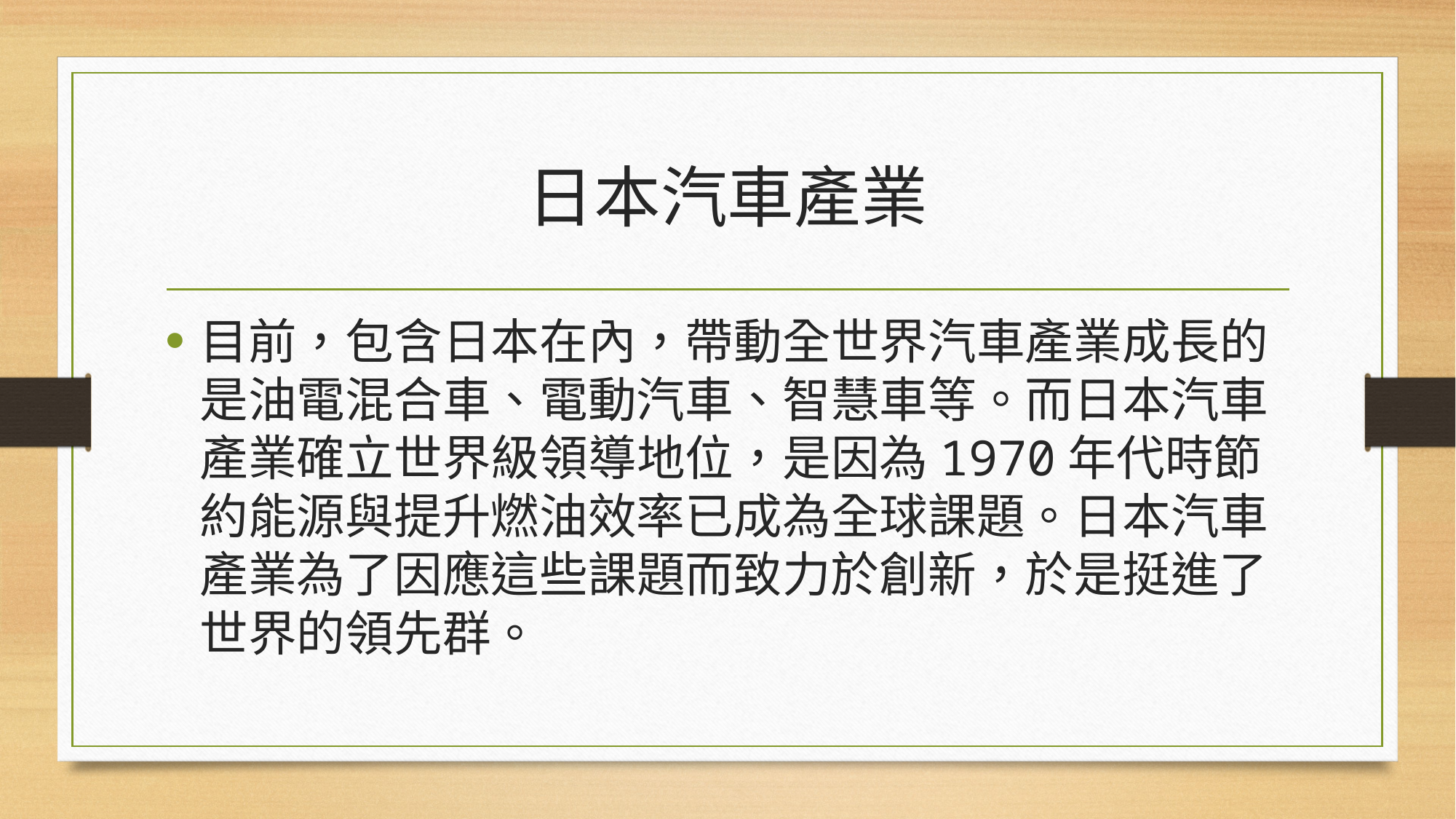

# 日本汽車產業
目前，包含日本在內，帶動全世界汽車產業成長的是油電混合車、電動汽車、智慧車等。而日本汽車產業確立世界級領導地位，是因為1970年代時節約能源與提升燃油效率已成為全球課題。日本汽車產業為了因應這些課題而致力於創新，於是挺進了世界的領先群。